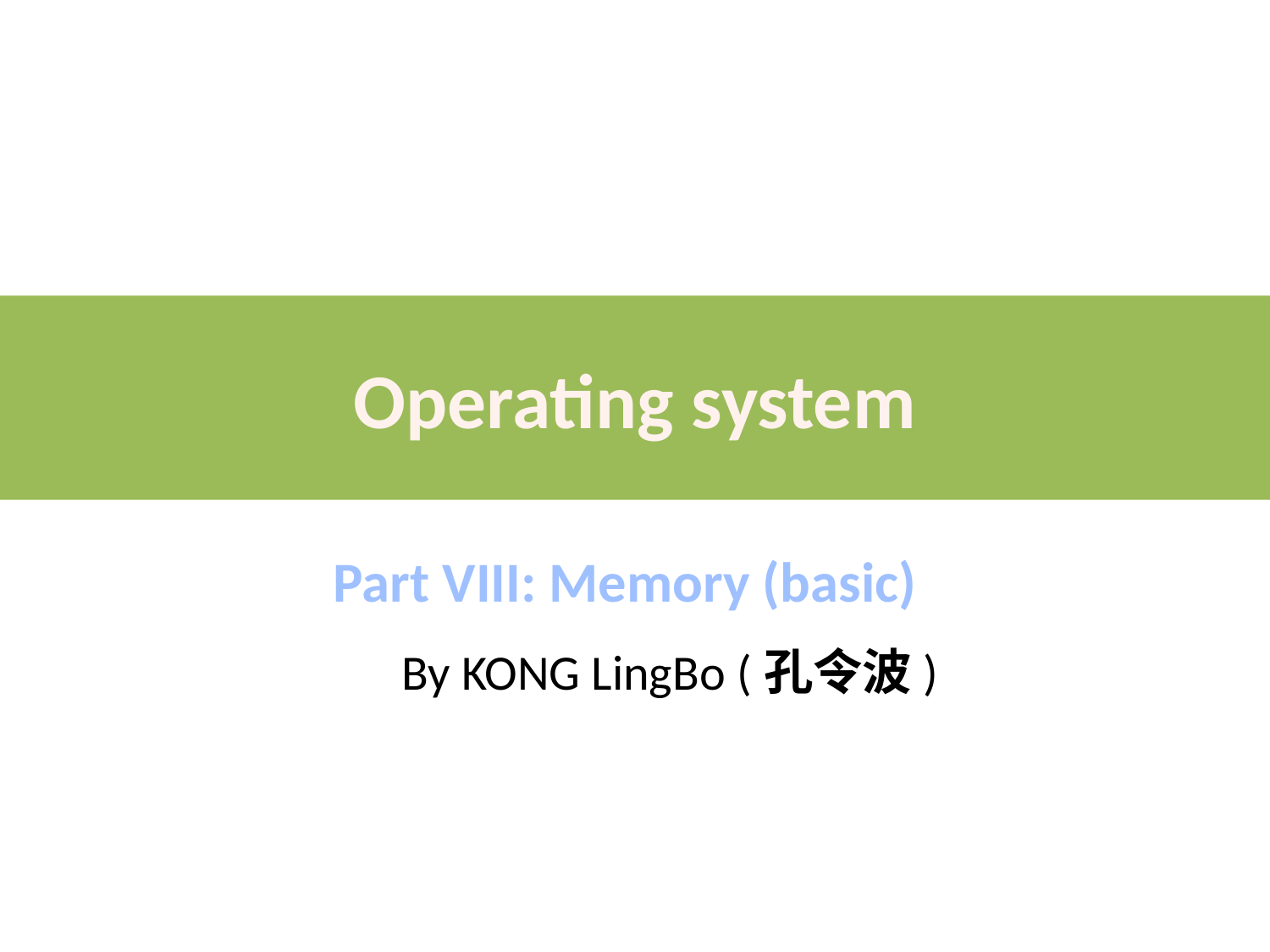

# Operating system
Part VIII: Memory (basic)
By KONG LingBo (孔令波)